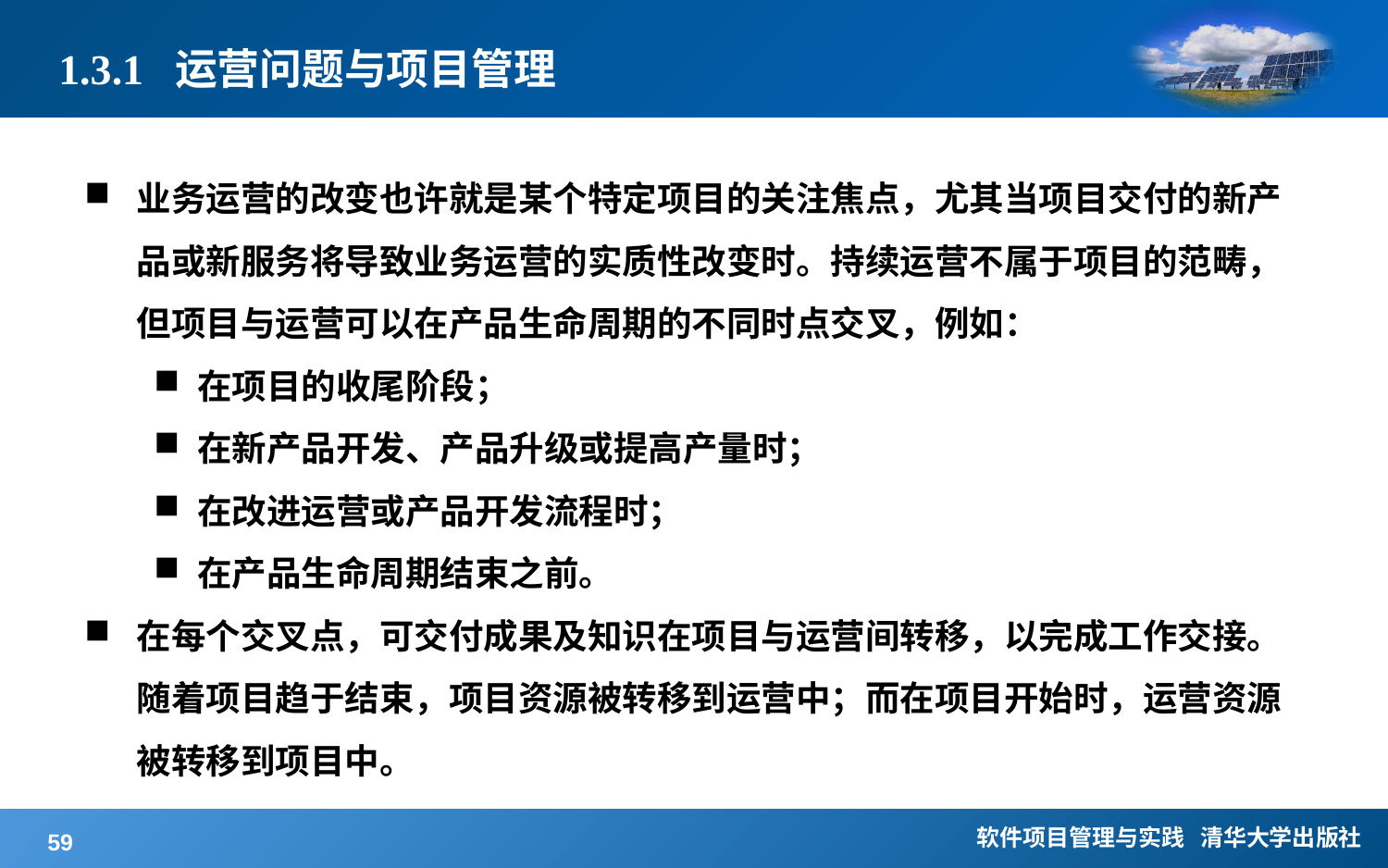

# 1.3.1  运营问题与项目管理
业务运营的改变也许就是某个特定项目的关注焦点，尤其当项目交付的新产品或新服务将导致业务运营的实质性改变时。持续运营不属于项目的范畴，但项目与运营可以在产品生命周期的不同时点交叉，例如：
在项目的收尾阶段；
在新产品开发、产品升级或提高产量时；
在改进运营或产品开发流程时；
在产品生命周期结束之前。
在每个交叉点，可交付成果及知识在项目与运营间转移，以完成工作交接。随着项目趋于结束，项目资源被转移到运营中；而在项目开始时，运营资源被转移到项目中。